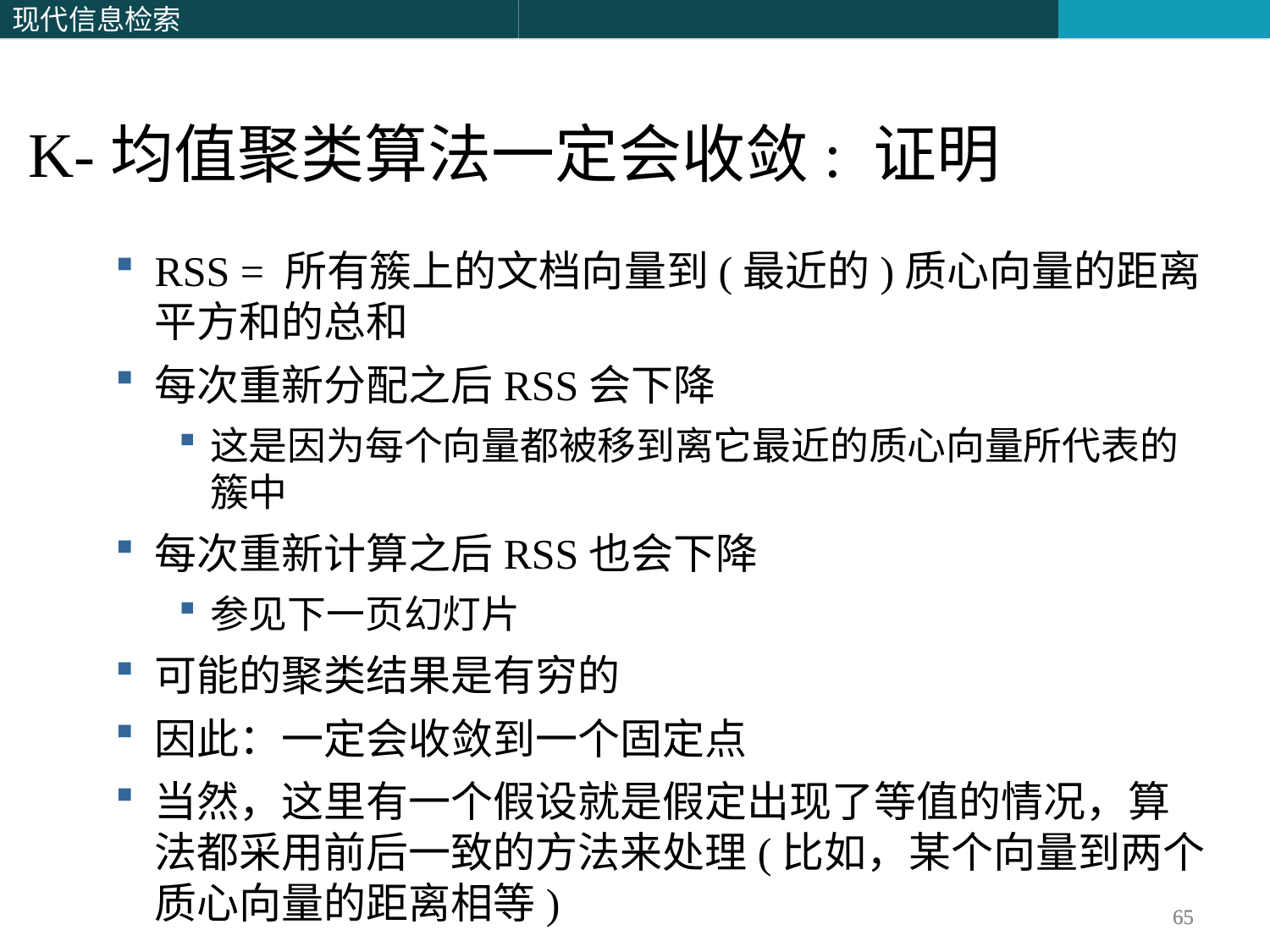

K-均值聚类算法一定会收敛: 证明
RSS = 所有簇上的文档向量到(最近的)质心向量的距离平方和的总和
每次重新分配之后RSS会下降
这是因为每个向量都被移到离它最近的质心向量所代表的簇中
每次重新计算之后RSS也会下降
参见下一页幻灯片
可能的聚类结果是有穷的
因此：一定会收敛到一个固定点
当然，这里有一个假设就是假定出现了等值的情况，算法都采用前后一致的方法来处理(比如，某个向量到两个质心向量的距离相等)
65
65